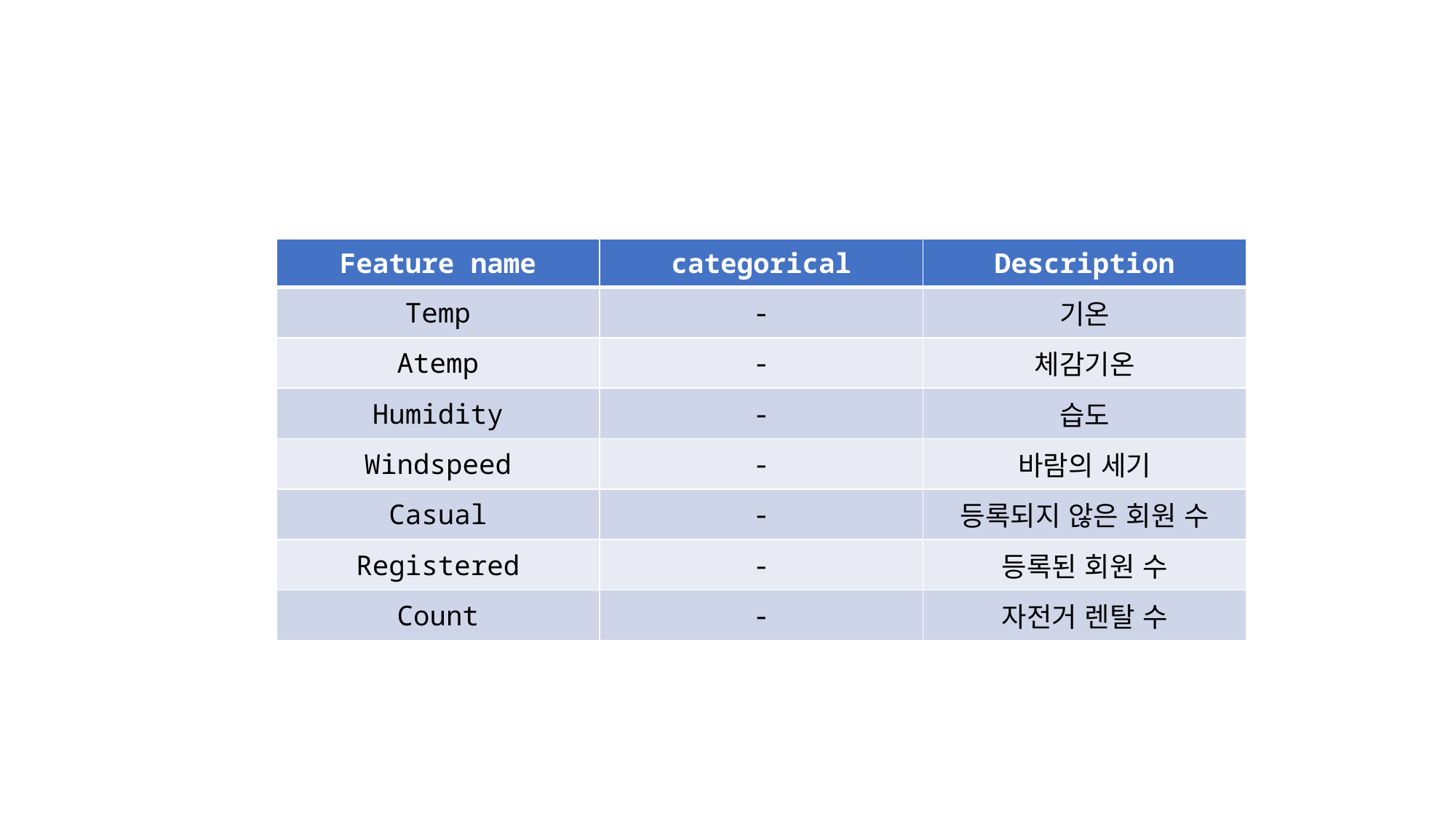

| Feature name | categorical | Description |
| --- | --- | --- |
| Temp | - | 기온 |
| Atemp | - | 체감기온 |
| Humidity | - | 습도 |
| Windspeed | - | 바람의 세기 |
| Casual | - | 등록되지 않은 회원 수 |
| Registered | - | 등록된 회원 수 |
| Count | - | 자전거 렌탈 수 |